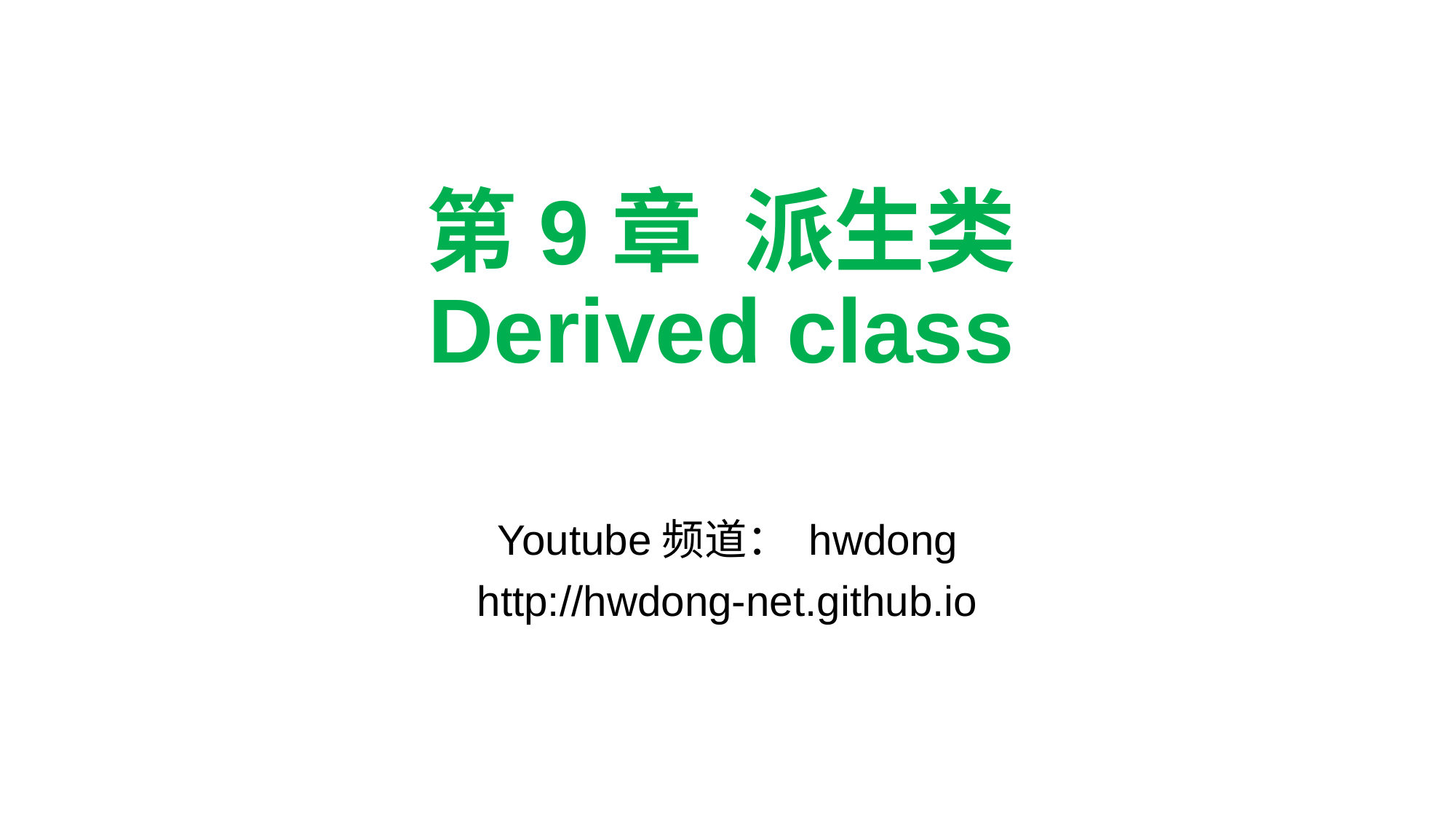

# 第9章  派生类 Derived class
Youtube频道： hwdong
http://hwdong-net.github.io